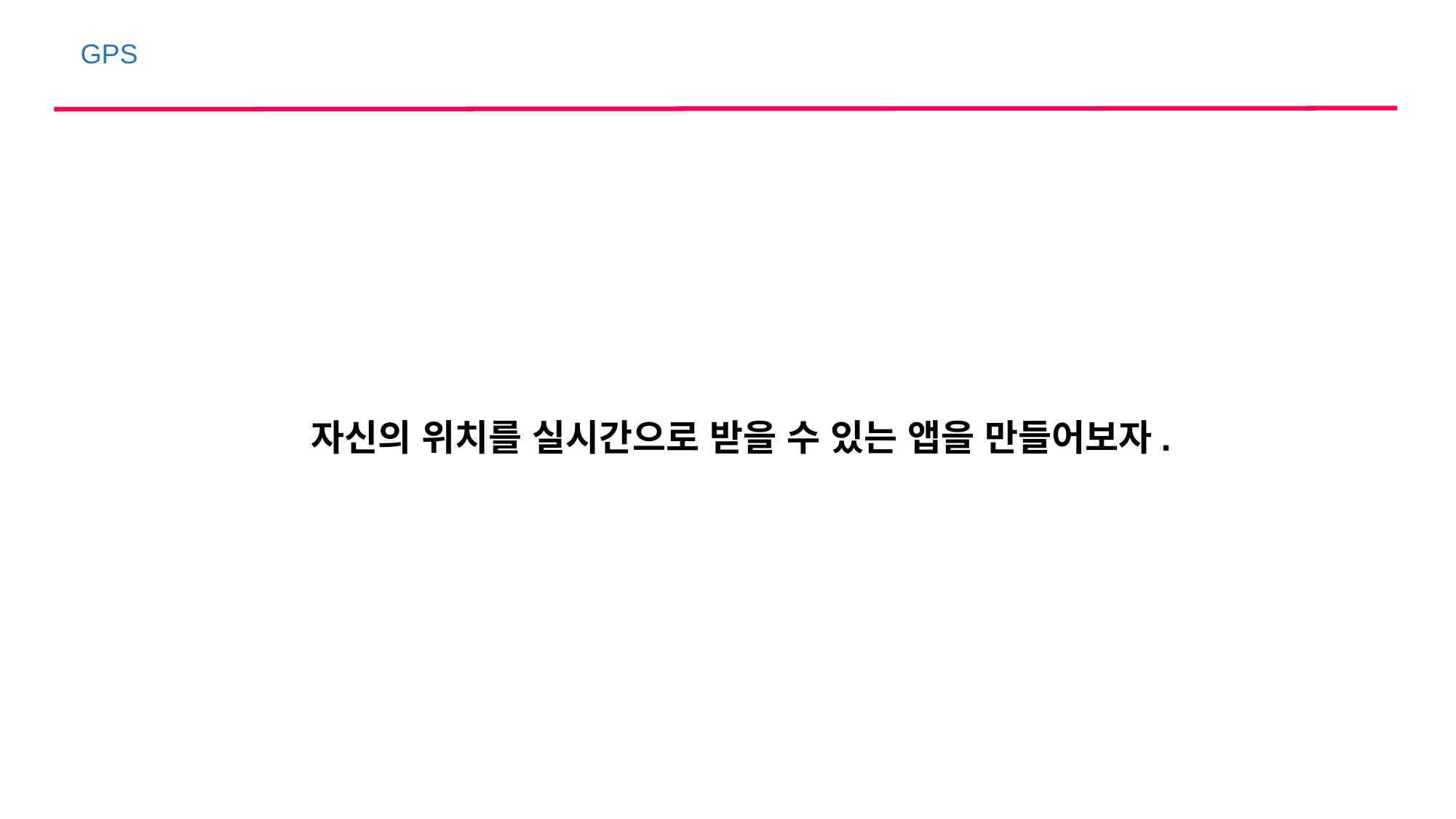

GPS
자신의 위치를 실시간으로 받을 수 있는 앱을 만들어보자.